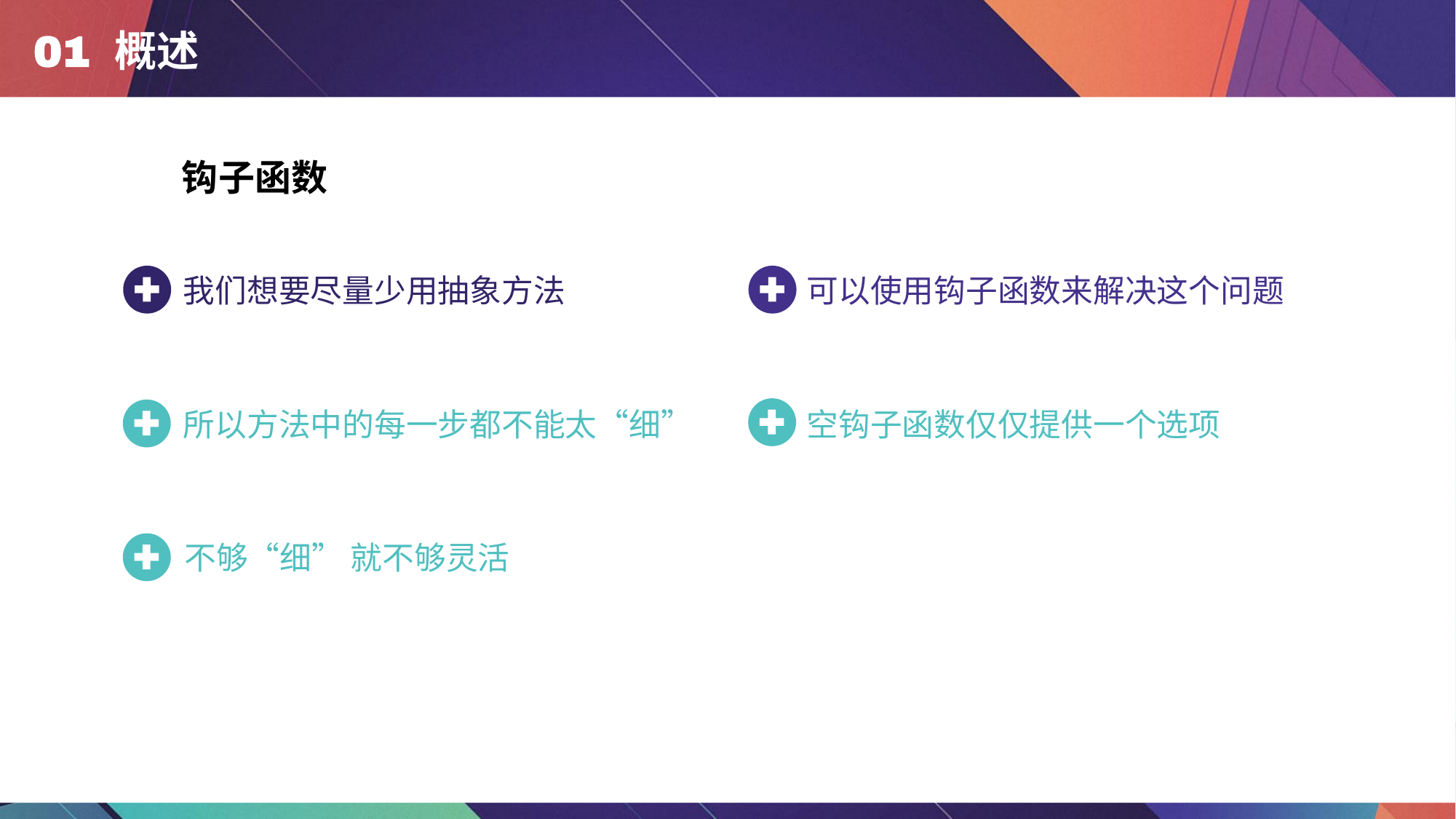

# 01 概述
钩子函数

我们想要尽量少用抽象方法

可以使用钩子函数来解决这个问题

所以方法中的每一步都不能太“细”

空钩子函数仅仅提供一个选项

不够“细” 就不够灵活